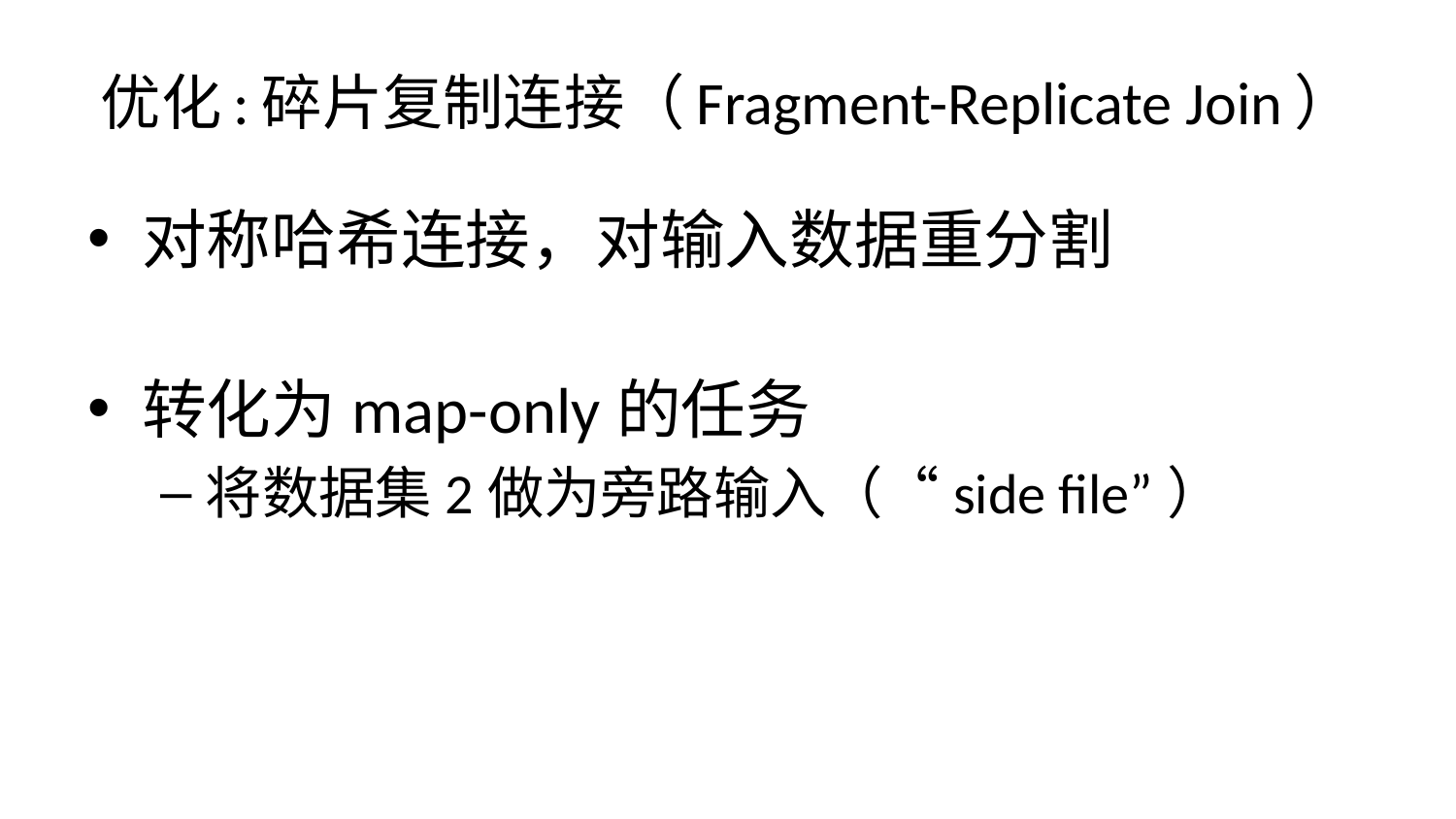

# 优化:碎片复制连接（Fragment-Replicate Join）
对称哈希连接，对输入数据重分割

转化为map-only的任务
将数据集2做为旁路输入（“side file”）